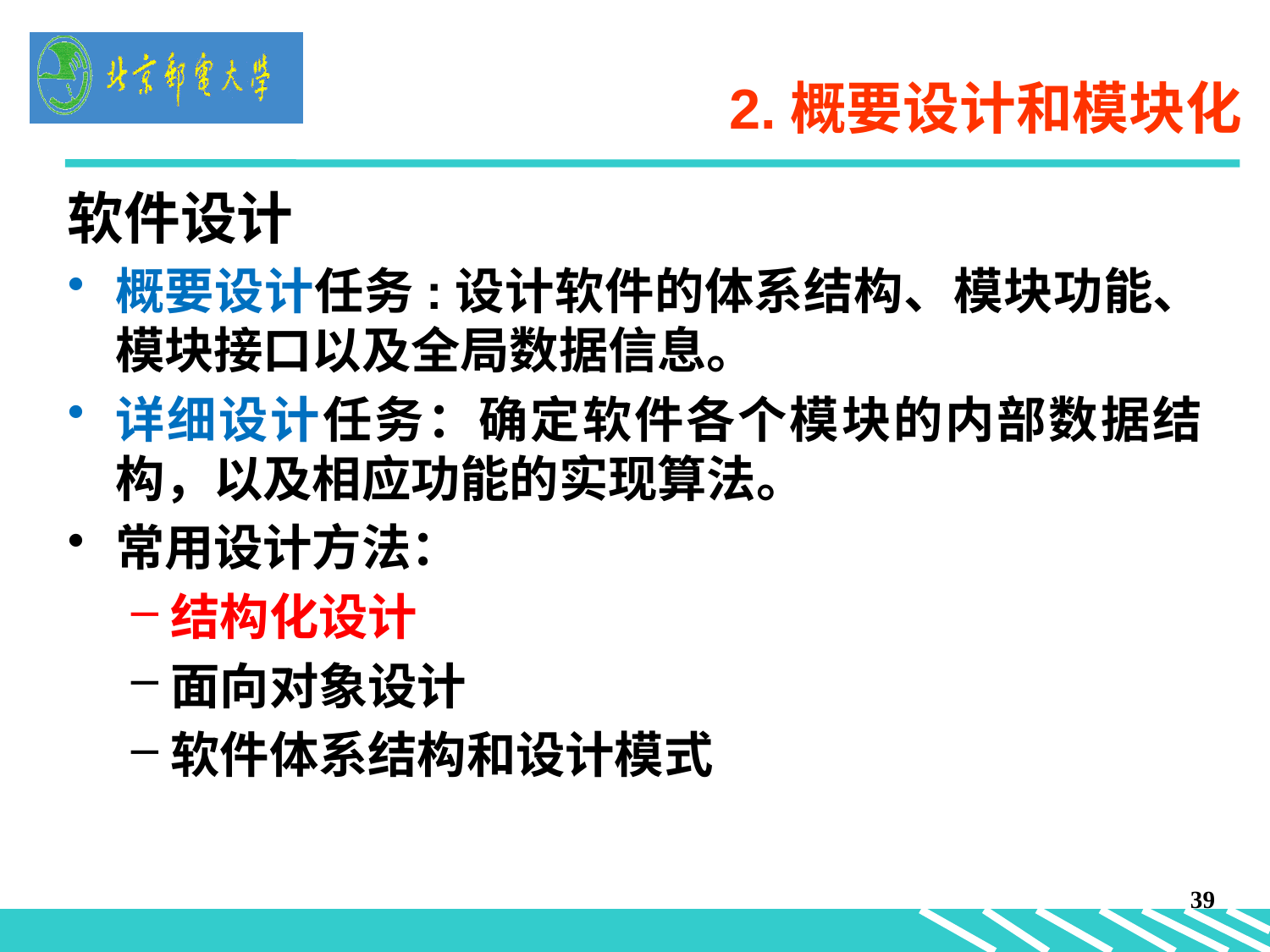

# 2.概要设计和模块化
软件设计
概要设计任务:设计软件的体系结构、模块功能、模块接口以及全局数据信息。
详细设计任务：确定软件各个模块的内部数据结构，以及相应功能的实现算法。
常用设计方法：
结构化设计
面向对象设计
软件体系结构和设计模式

39